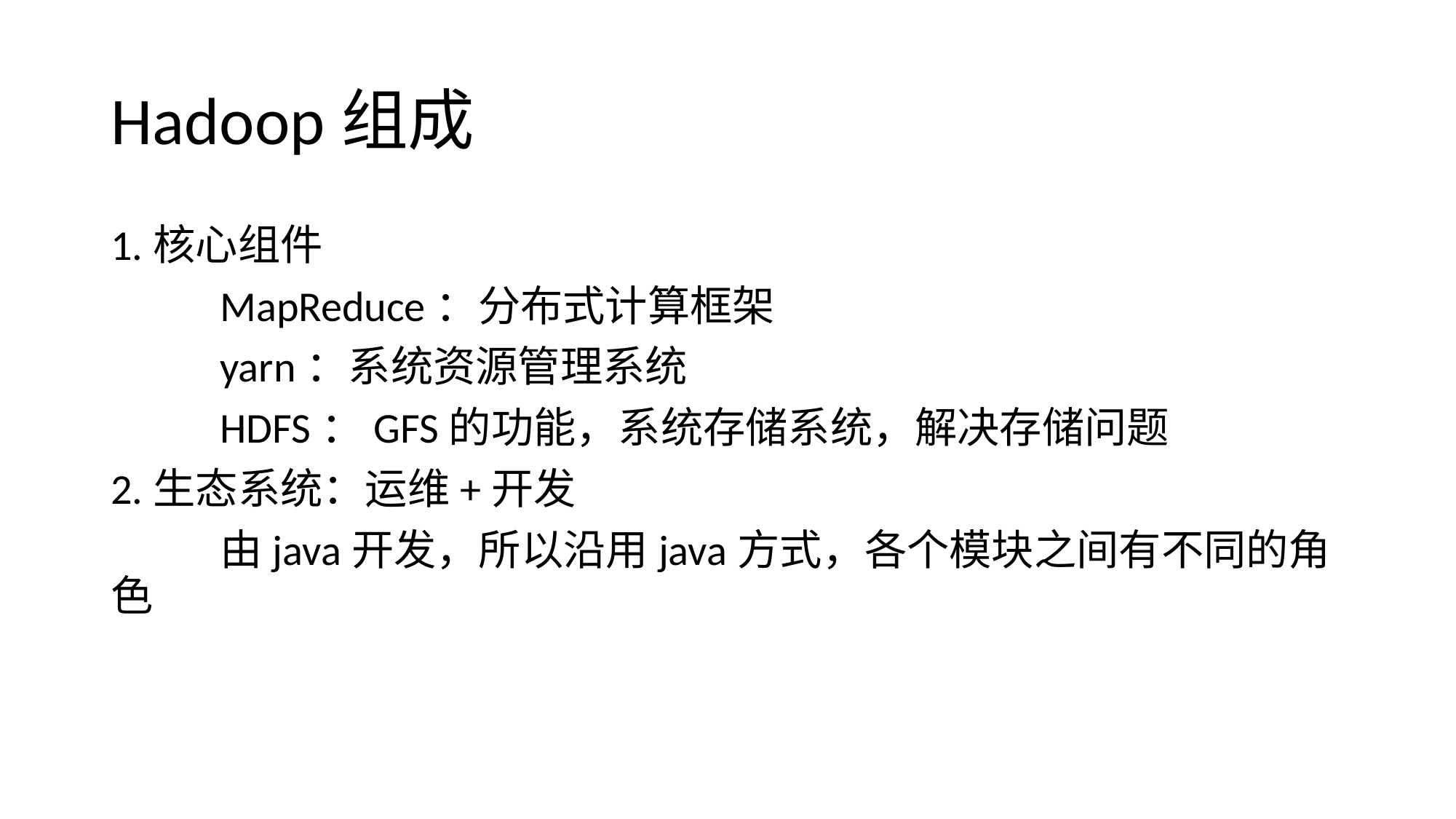

# Hadoop组成
1.核心组件
	MapReduce：分布式计算框架
	yarn：系统资源管理系统
	HDFS：GFS的功能，系统存储系统，解决存储问题
2.生态系统：运维+开发
	由java开发，所以沿用java方式，各个模块之间有不同的角色